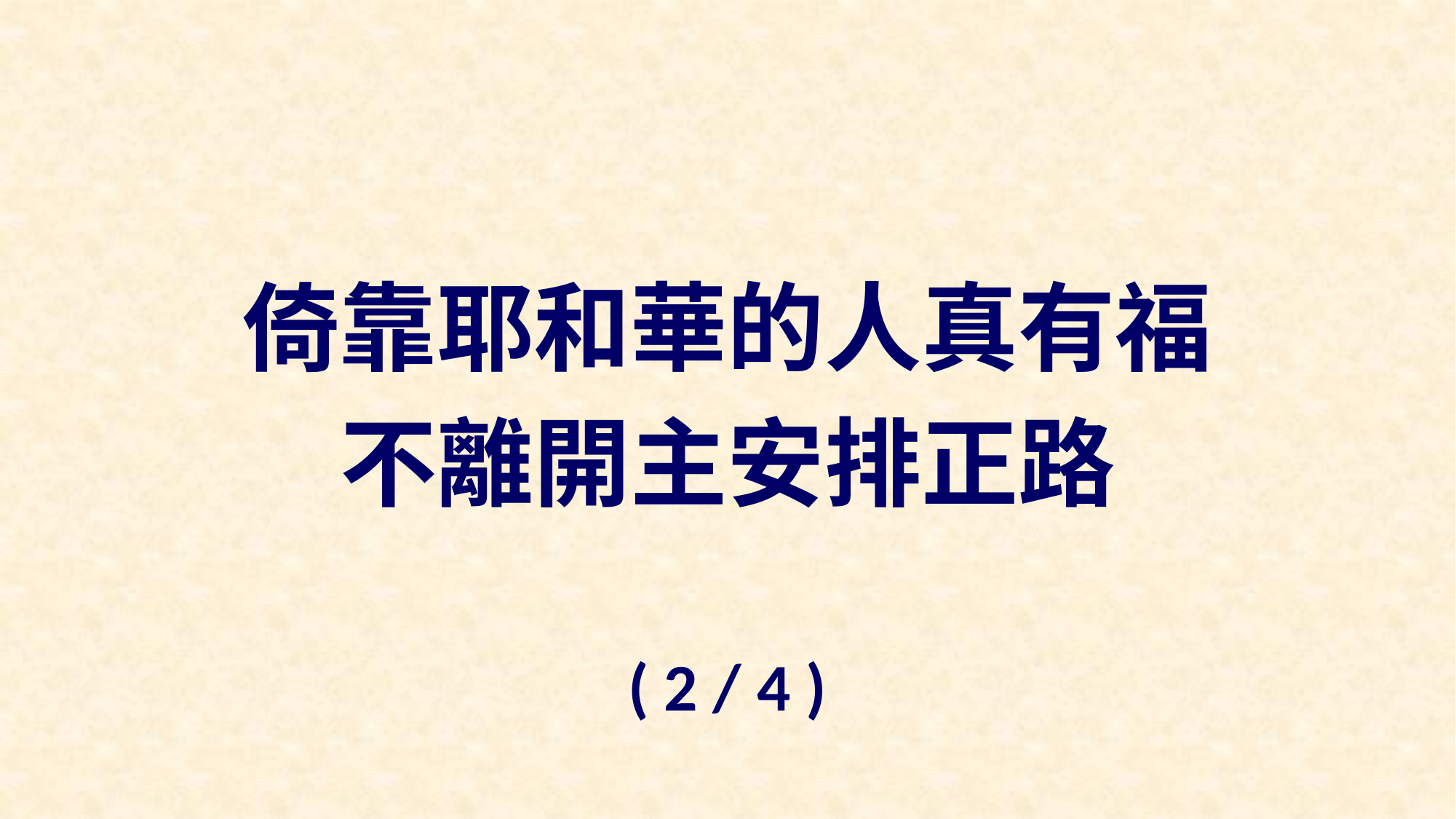

倚靠耶和華的人真有福
不離開主安排正路
( 2 / 4 )